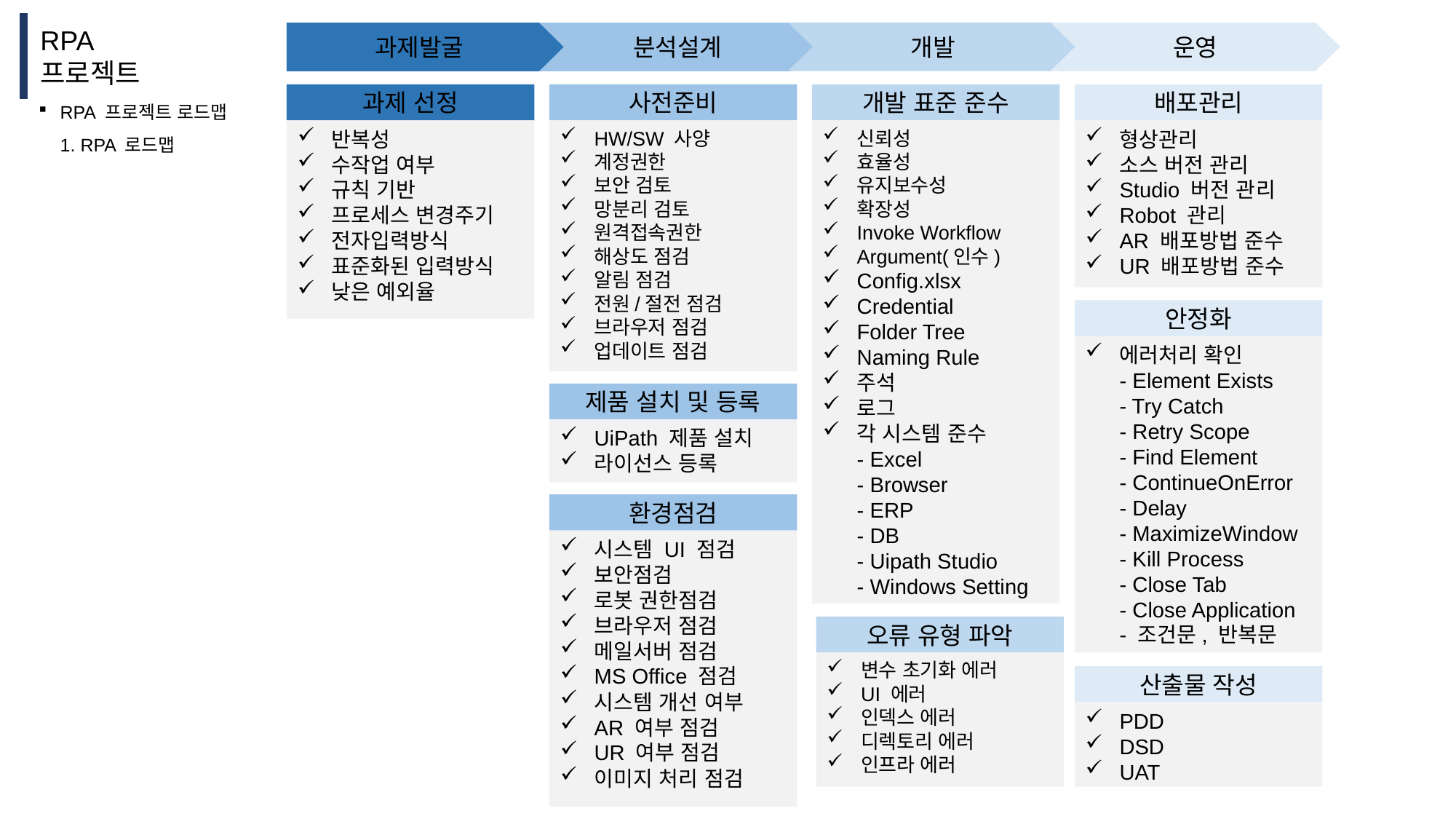

개발
운영
분석설계
과제발굴
사전준비
개발 표준 준수
배포관리
과제 선정
RPA 프로젝트 로드맵
1. RPA 로드맵
반복성
수작업 여부
규칙 기반
프로세스 변경주기
전자입력방식
표준화된 입력방식
낮은 예외율
HW/SW 사양
계정권한
보안 검토
망분리 검토
원격접속권한
해상도 점검
알림 점검
전원/절전 점검
브라우저 점검
업데이트 점검
신뢰성
효율성
유지보수성
확장성
Invoke Workflow
Argument(인수)
Config.xlsx
Credential
Folder Tree
Naming Rule
주석
로그
각 시스템 준수
- Excel
- Browser
- ERP
- DB
- Uipath Studio
- Windows Setting
형상관리
소스 버전 관리
Studio 버전 관리
Robot 관리
AR 배포방법 준수
UR 배포방법 준수
안정화
에러처리 확인
- Element Exists
- Try Catch
- Retry Scope
- Find Element
- ContinueOnError
- Delay
- MaximizeWindow
- Kill Process
- Close Tab
- Close Application
- 조건문, 반복문
제품 설치 및 등록
UiPath 제품 설치
라이선스 등록
환경점검
시스템 UI 점검
보안점검
로봇 권한점검
브라우저 점검
메일서버 점검
MS Office 점검
시스템 개선 여부
AR 여부 점검
UR 여부 점검
이미지 처리 점검
오류 유형 파악
변수 초기화 에러
UI 에러
인덱스 에러
디렉토리 에러
인프라 에러
산출물 작성
PDD
DSD
UAT